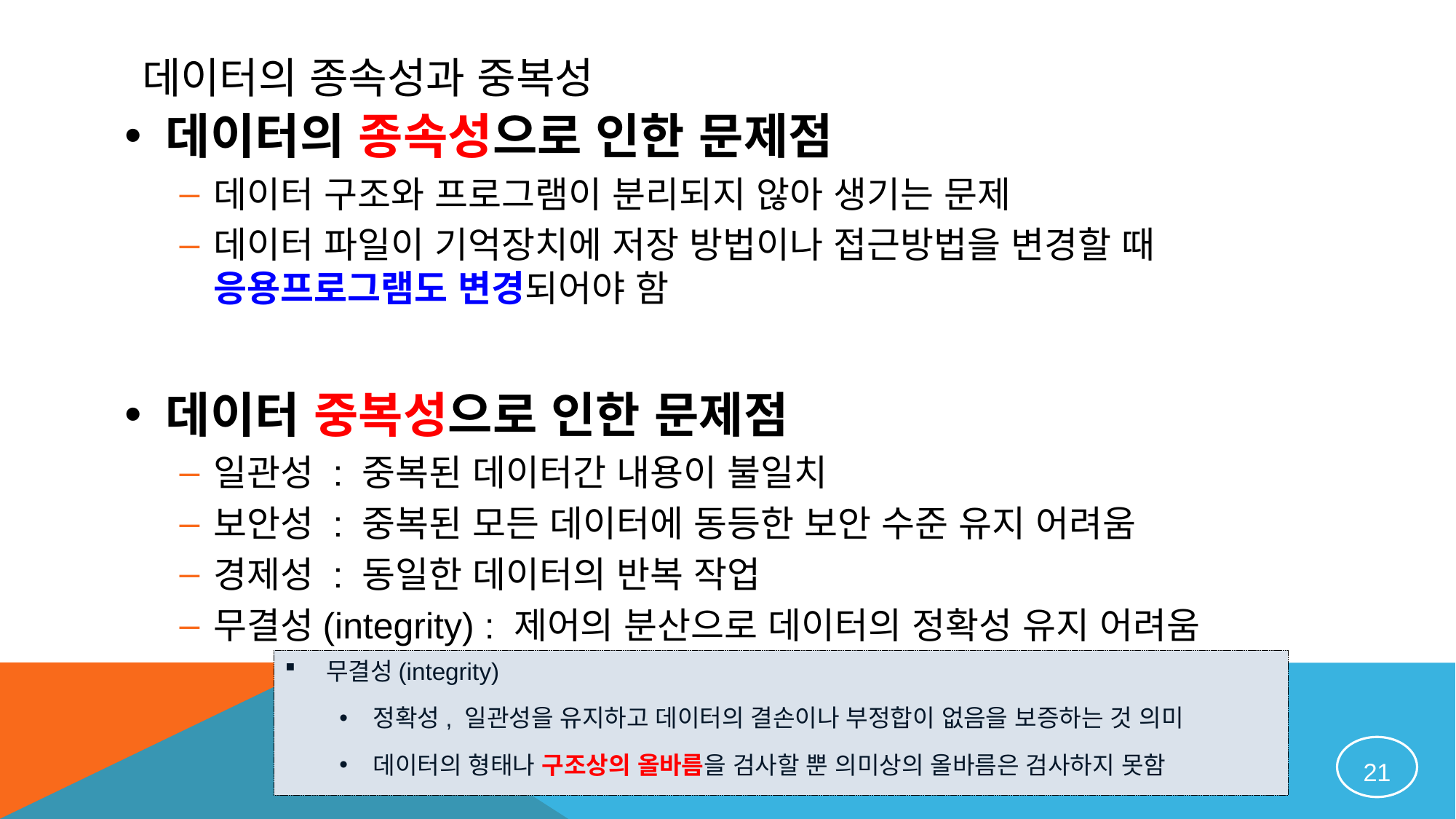

# 데이터의 종속성과 중복성
데이터의 종속성으로 인한 문제점
데이터 구조와 프로그램이 분리되지 않아 생기는 문제
데이터 파일이 기억장치에 저장 방법이나 접근방법을 변경할 때 응용프로그램도 변경되어야 함

데이터 중복성으로 인한 문제점
일관성 : 중복된 데이터간 내용이 불일치
보안성 : 중복된 모든 데이터에 동등한 보안 수준 유지 어려움
경제성 : 동일한 데이터의 반복 작업
무결성(integrity) : 제어의 분산으로 데이터의 정확성 유지 어려움
무결성(integrity)
정확성, 일관성을 유지하고 데이터의 결손이나 부정합이 없음을 보증하는 것 의미
데이터의 형태나 구조상의 올바름을 검사할 뿐 의미상의 올바름은 검사하지 못함

21